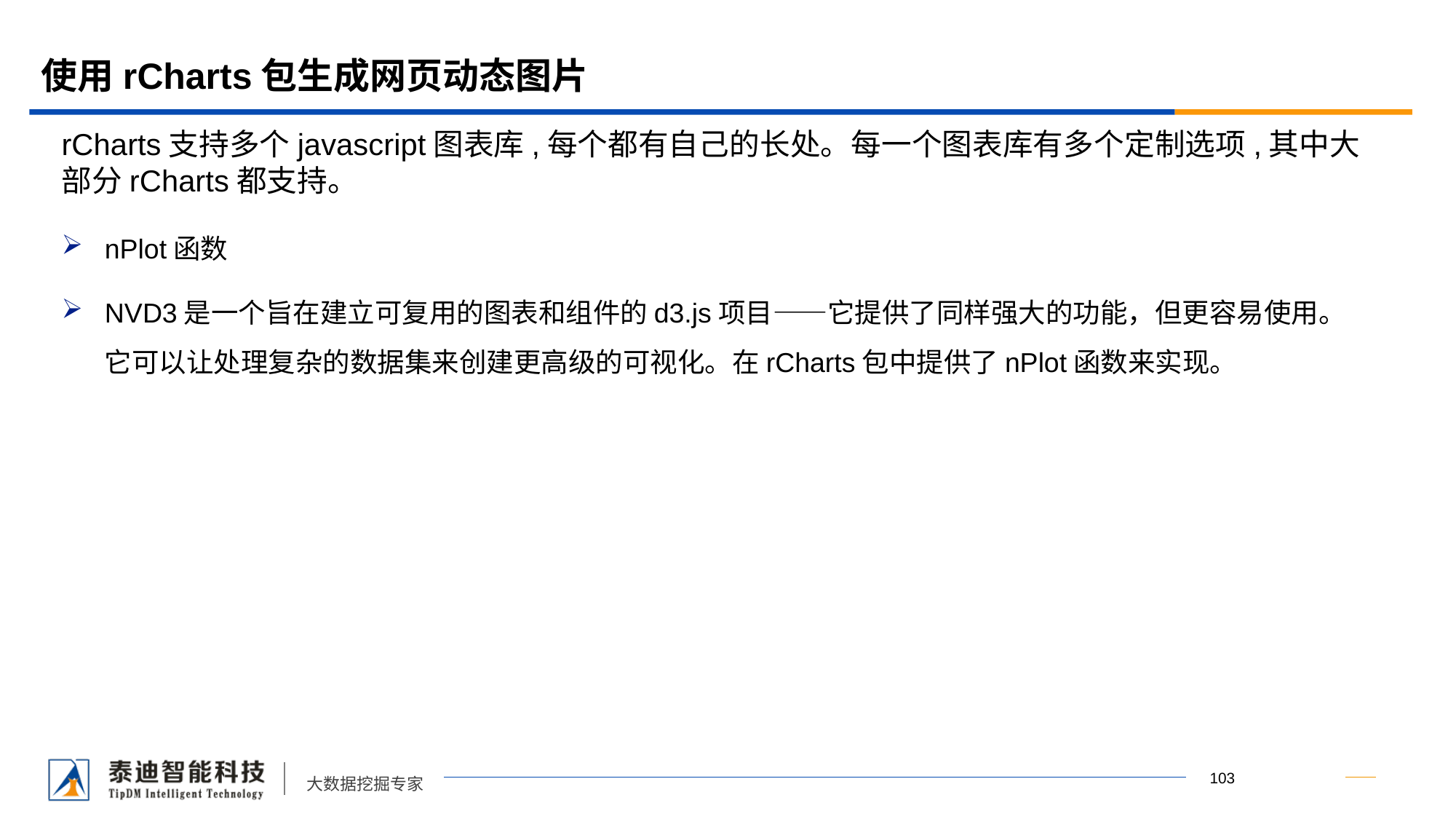

# 使用rCharts包生成网页动态图片
rCharts支持多个javascript图表库,每个都有自己的长处。每一个图表库有多个定制选项,其中大部分rCharts都支持。
nPlot函数
NVD3是一个旨在建立可复用的图表和组件的d3.js项目——它提供了同样强大的功能，但更容易使用。它可以让处理复杂的数据集来创建更高级的可视化。在rCharts包中提供了nPlot函数来实现。